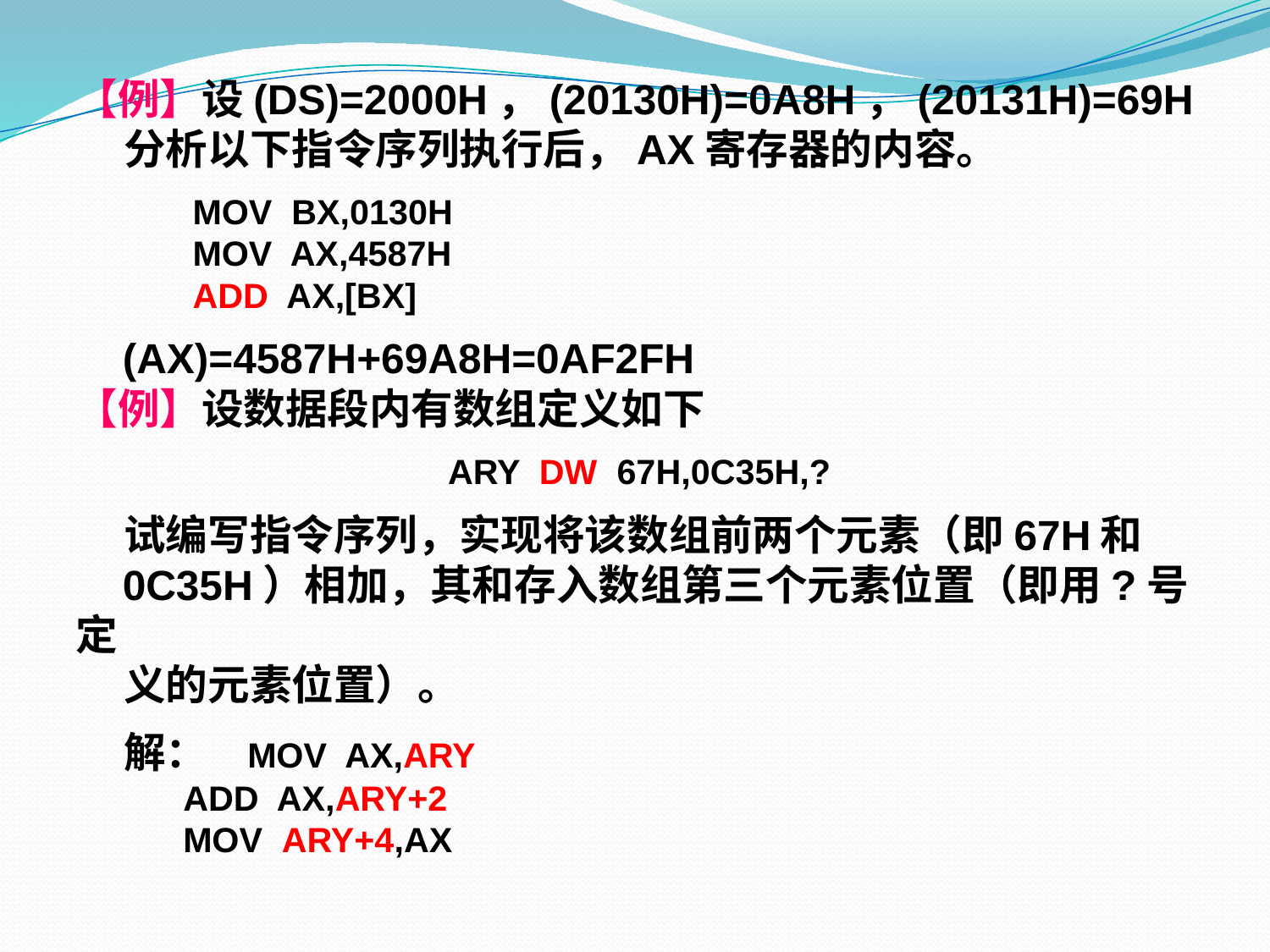

【例】设(DS)=2000H，(20130H)=0A8H，(20131H)=69H
    分析以下指令序列执行后，AX寄存器的内容。

            MOV  BX,0130H
            MOV  AX,4587H
            ADD  AX,[BX]

    (AX)=4587H+69A8H=0AF2FH
【例】设数据段内有数组定义如下

ARY  DW  67H,0C35H,?

    试编写指令序列，实现将该数组前两个元素（即67H和
    0C35H）相加，其和存入数组第三个元素位置（即用?号定
    义的元素位置）。

    解：    MOV  AX,ARY
           ADD  AX,ARY+2
           MOV  ARY+4,AX